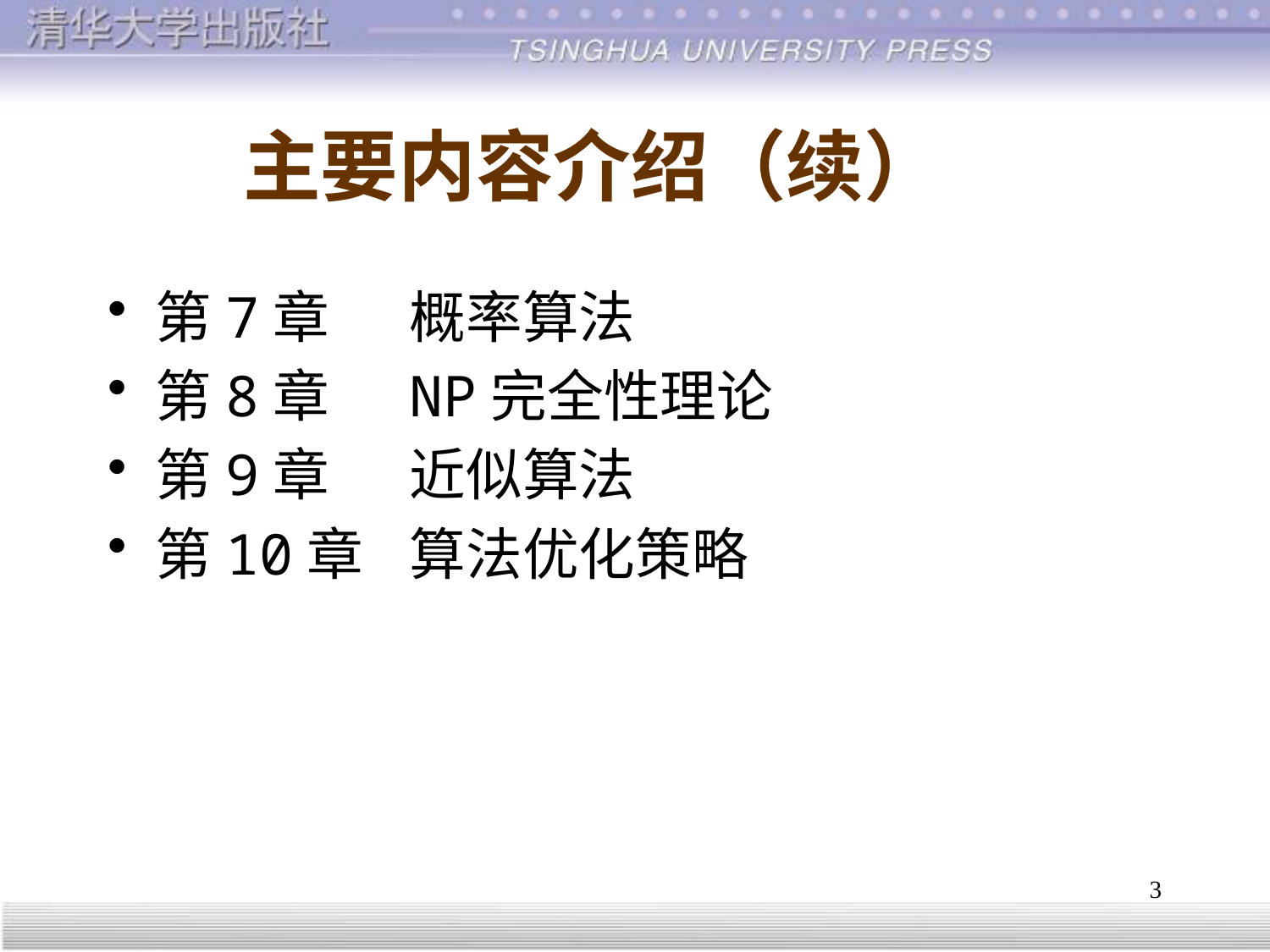

# 主要内容介绍（续）
第7章	概率算法
第8章	NP完全性理论
第9章	近似算法
第10章	算法优化策略
3